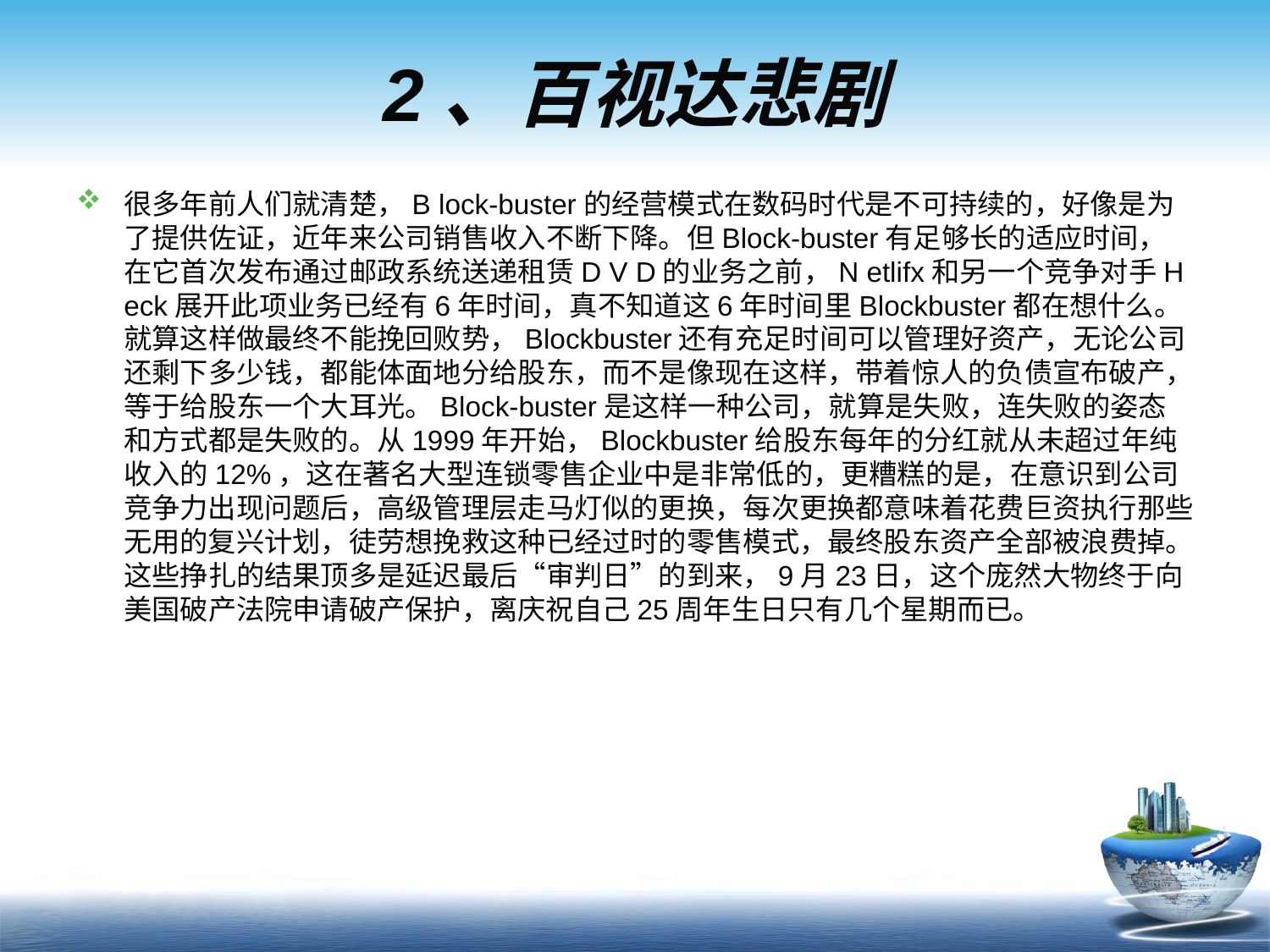

# 2、百视达悲剧
很多年前人们就清楚，B lock-buster的经营模式在数码时代是不可持续的，好像是为了提供佐证，近年来公司销售收入不断下降。但Block-buster有足够长的适应时间，在它首次发布通过邮政系统送递租赁D V D的业务之前，N etlifx和另一个竞争对手H eck展开此项业务已经有6年时间，真不知道这6年时间里Blockbuster都在想什么。就算这样做最终不能挽回败势，Blockbuster还有充足时间可以管理好资产，无论公司还剩下多少钱，都能体面地分给股东，而不是像现在这样，带着惊人的负债宣布破产，等于给股东一个大耳光。Block-buster是这样一种公司，就算是失败，连失败的姿态和方式都是失败的。从1999年开始，Blockbuster给股东每年的分红就从未超过年纯收入的12%，这在著名大型连锁零售企业中是非常低的，更糟糕的是，在意识到公司竞争力出现问题后，高级管理层走马灯似的更换，每次更换都意味着花费巨资执行那些无用的复兴计划，徒劳想挽救这种已经过时的零售模式，最终股东资产全部被浪费掉。这些挣扎的结果顶多是延迟最后“审判日”的到来，9月23日，这个庞然大物终于向美国破产法院申请破产保护，离庆祝自己25周年生日只有几个星期而已。